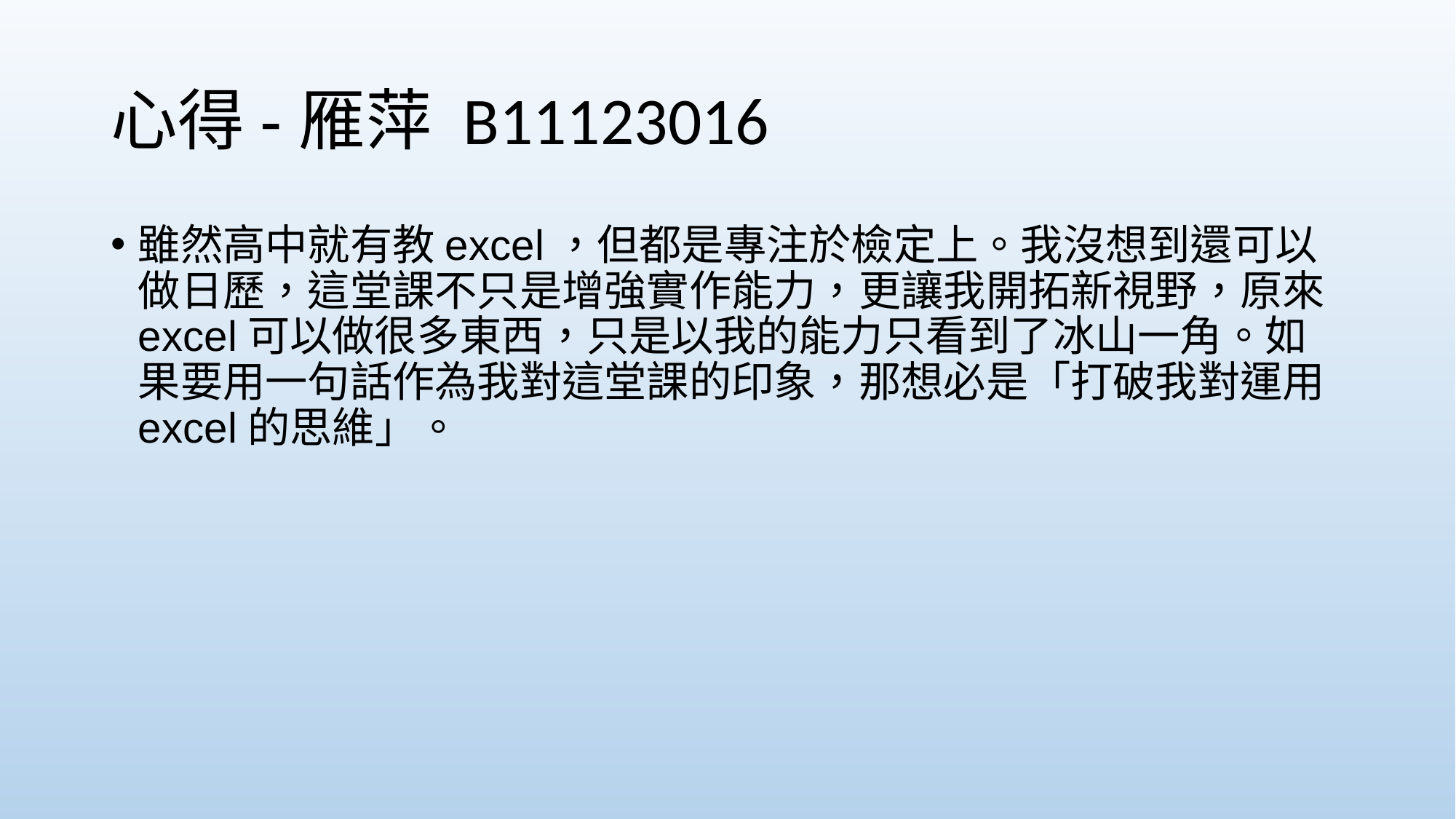

# 心得-雁萍 B11123016
雖然高中就有教excel，但都是專注於檢定上。我沒想到還可以做日歷，這堂課不只是增強實作能力，更讓我開拓新視野，原來excel可以做很多東西，只是以我的能力只看到了冰山一角。如果要用一句話作為我對這堂課的印象，那想必是「打破我對運用excel的思維」。